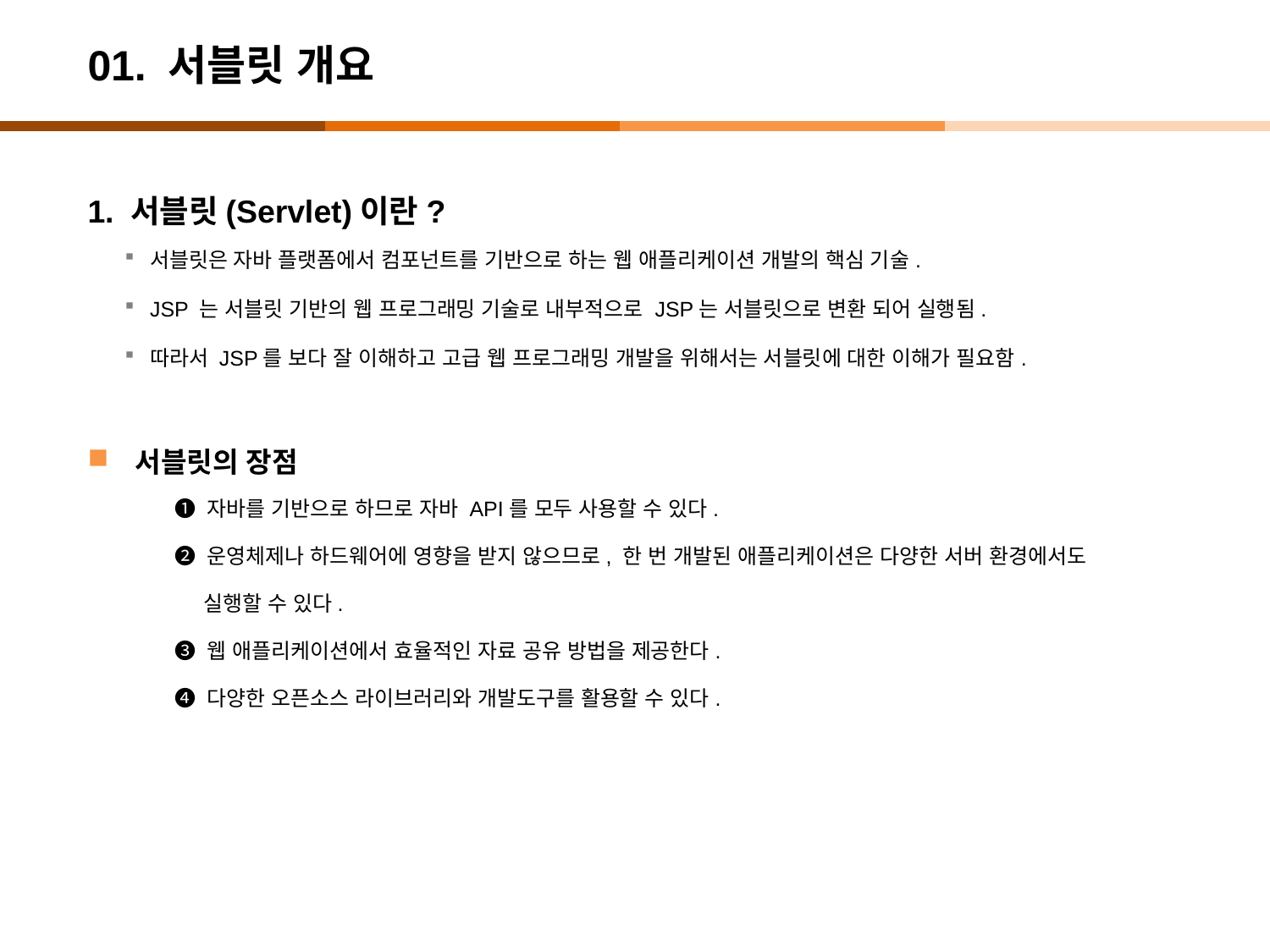

# 01. 서블릿 개요
1. 서블릿(Servlet)이란?
서블릿은 자바 플랫폼에서 컴포넌트를 기반으로 하는 웹 애플리케이션 개발의 핵심 기술.
JSP 는 서블릿 기반의 웹 프로그래밍 기술로 내부적으로 JSP는 서블릿으로 변환 되어 실행됨.
따라서 JSP를 보다 잘 이해하고 고급 웹 프로그래밍 개발을 위해서는 서블릿에 대한 이해가 필요함.

서블릿의 장점
➊ 자바를 기반으로 하므로 자바 API를 모두 사용할 수 있다.
➋ 운영체제나 하드웨어에 영향을 받지 않으므로, 한 번 개발된 애플리케이션은 다양한 서버 환경에서도
    실행할 수 있다.
➌ 웹 애플리케이션에서 효율적인 자료 공유 방법을 제공한다.
➍ 다양한 오픈소스 라이브러리와 개발도구를 활용할 수 있다.